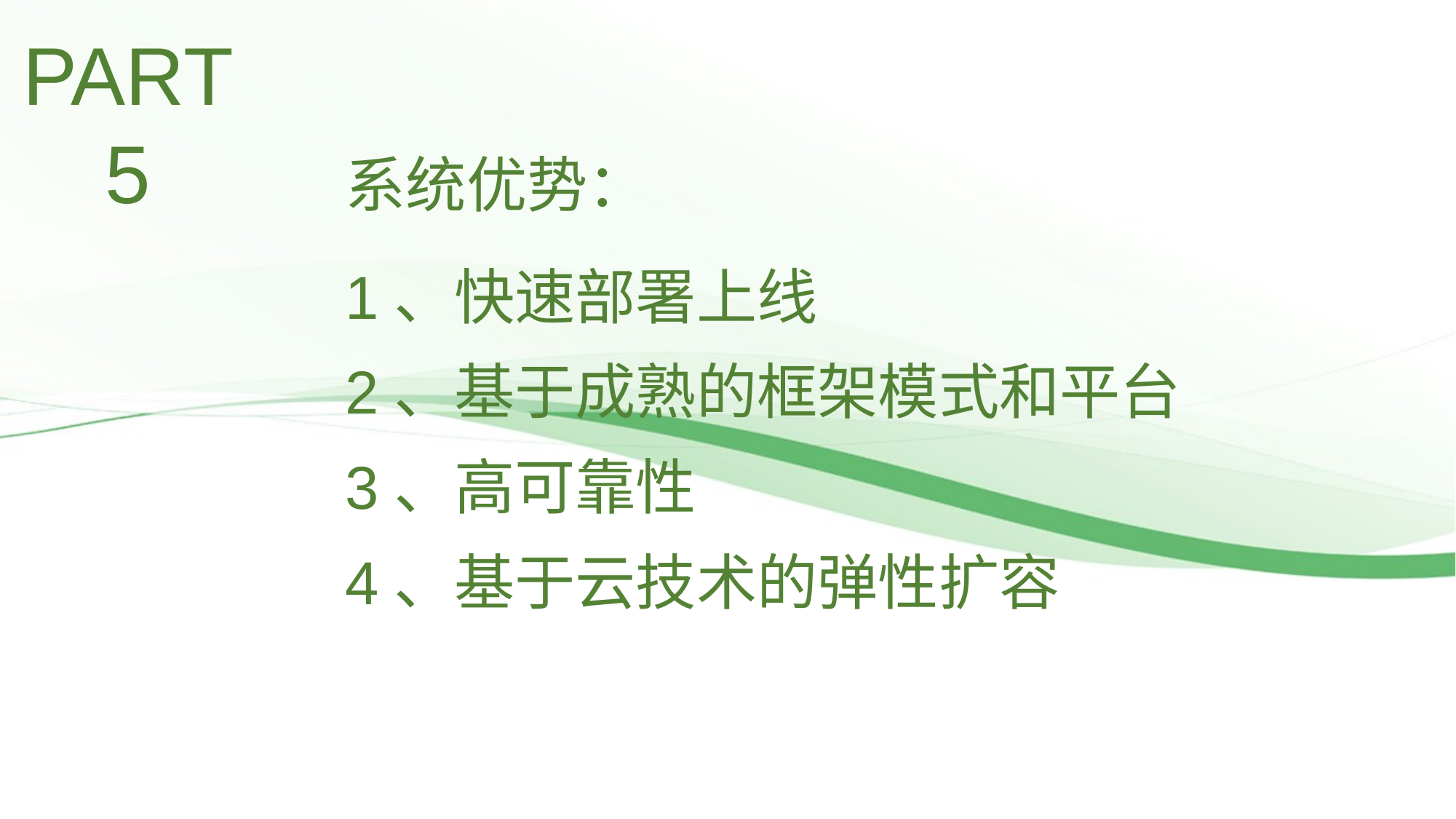

PART
5
系统优势：
1、快速部署上线
2、基于成熟的框架模式和平台
3、高可靠性
4、基于云技术的弹性扩容